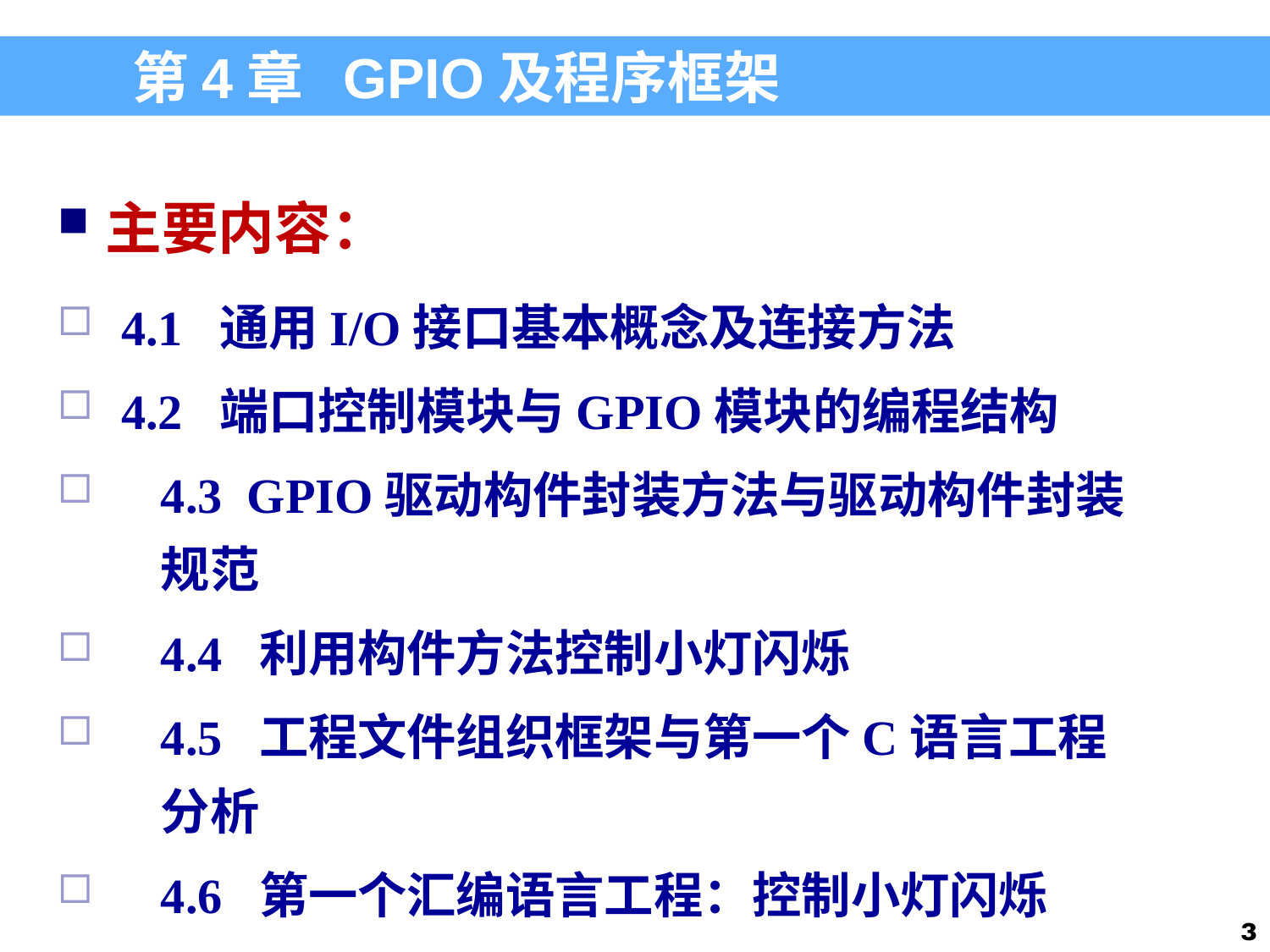

第4章  GPIO及程序框架
主要内容：
4.1  通用I/O接口基本概念及连接方法
4.2  端口控制模块与GPIO模块的编程结构
4.3  GPIO驱动构件封装方法与驱动构件封装规范
4.4  利用构件方法控制小灯闪烁
4.5  工程文件组织框架与第一个C语言工程分析
4.6  第一个汇编语言工程：控制小灯闪烁
3